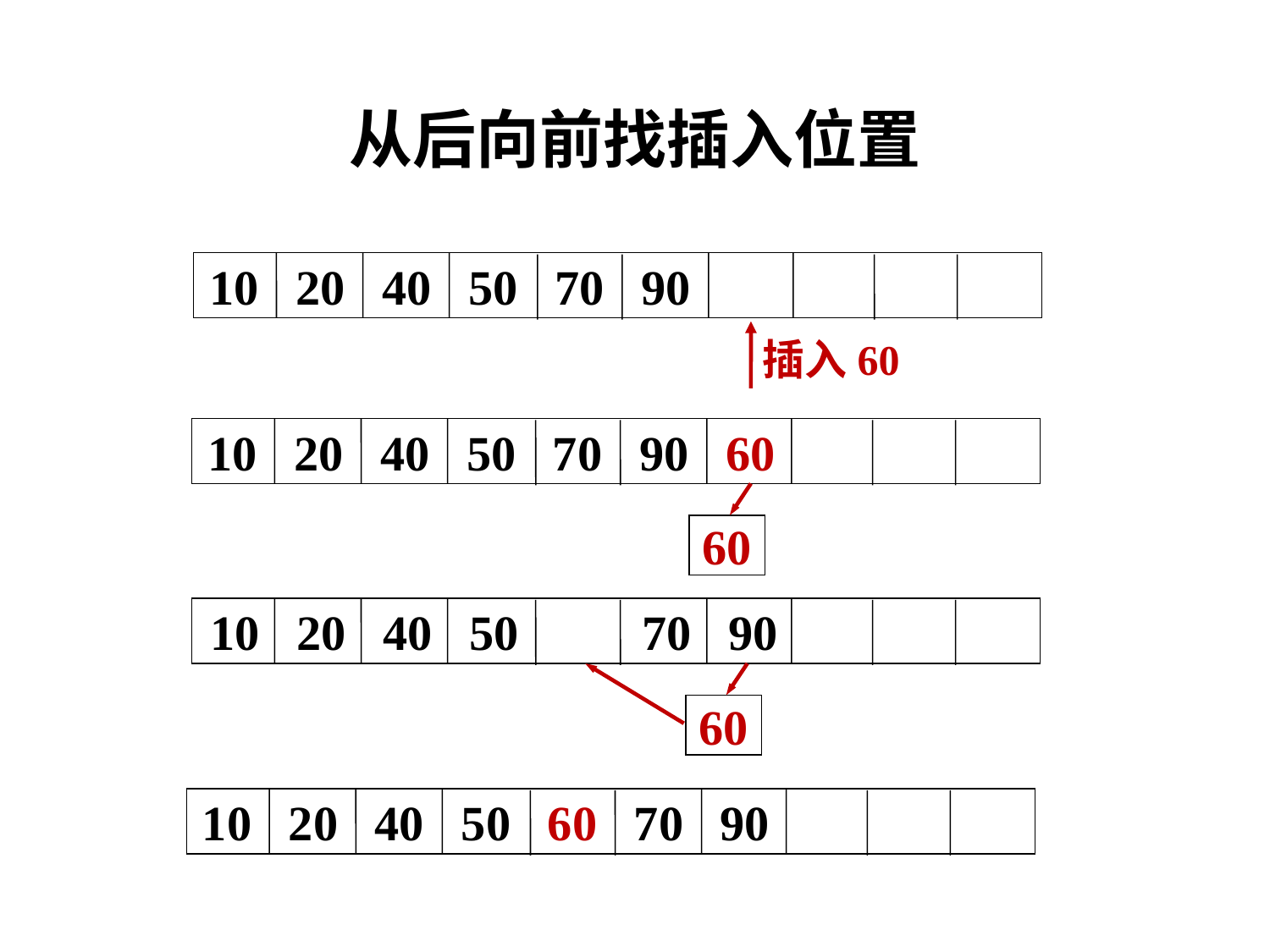

# 从后向前找插入位置
10   20   40   50   70   90

插入60
10   20   40   50   70   90   60

60
10   20   40   50          70   90

60

10   20   40   50   60   70   90